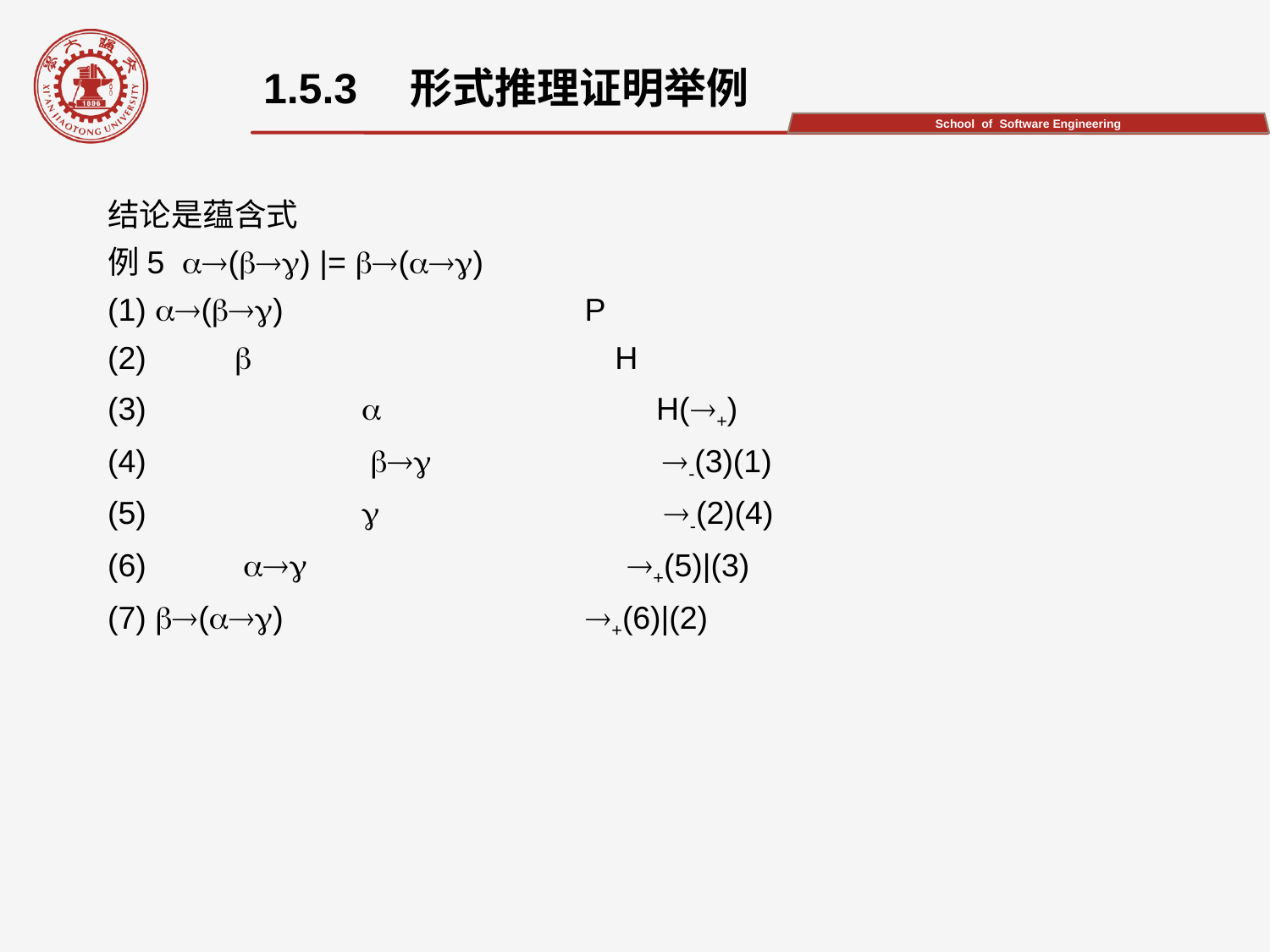

1.5.3　形式推理证明举例
结论是蕴含式
例5  α→(β→γ) |= β→(α→γ)
(1) α→(β→γ)                                  P
(2)	β                                         H
(3)		α                               H(→+)
(4)		 β→γ                          →-(3)(1)
(5)		γ                                →-(2)(4)
(6)	 α→γ                                    →+(5)|(3)
(7) β→(α→γ)                                  →+(6)|(2)